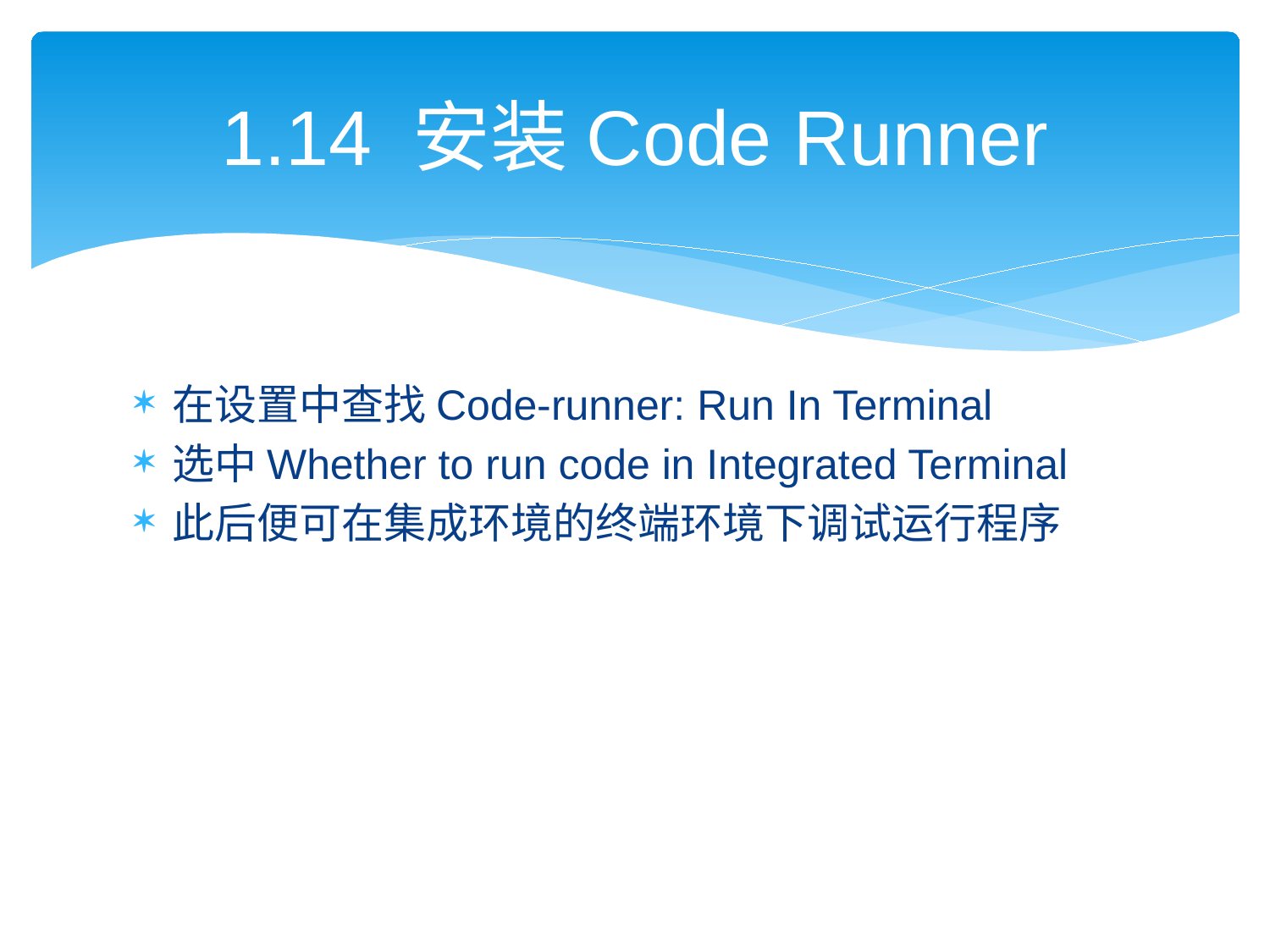

# 1.14 安装Code Runner
在设置中查找Code-runner: Run In Terminal
选中Whether to run code in Integrated Terminal
此后便可在集成环境的终端环境下调试运行程序